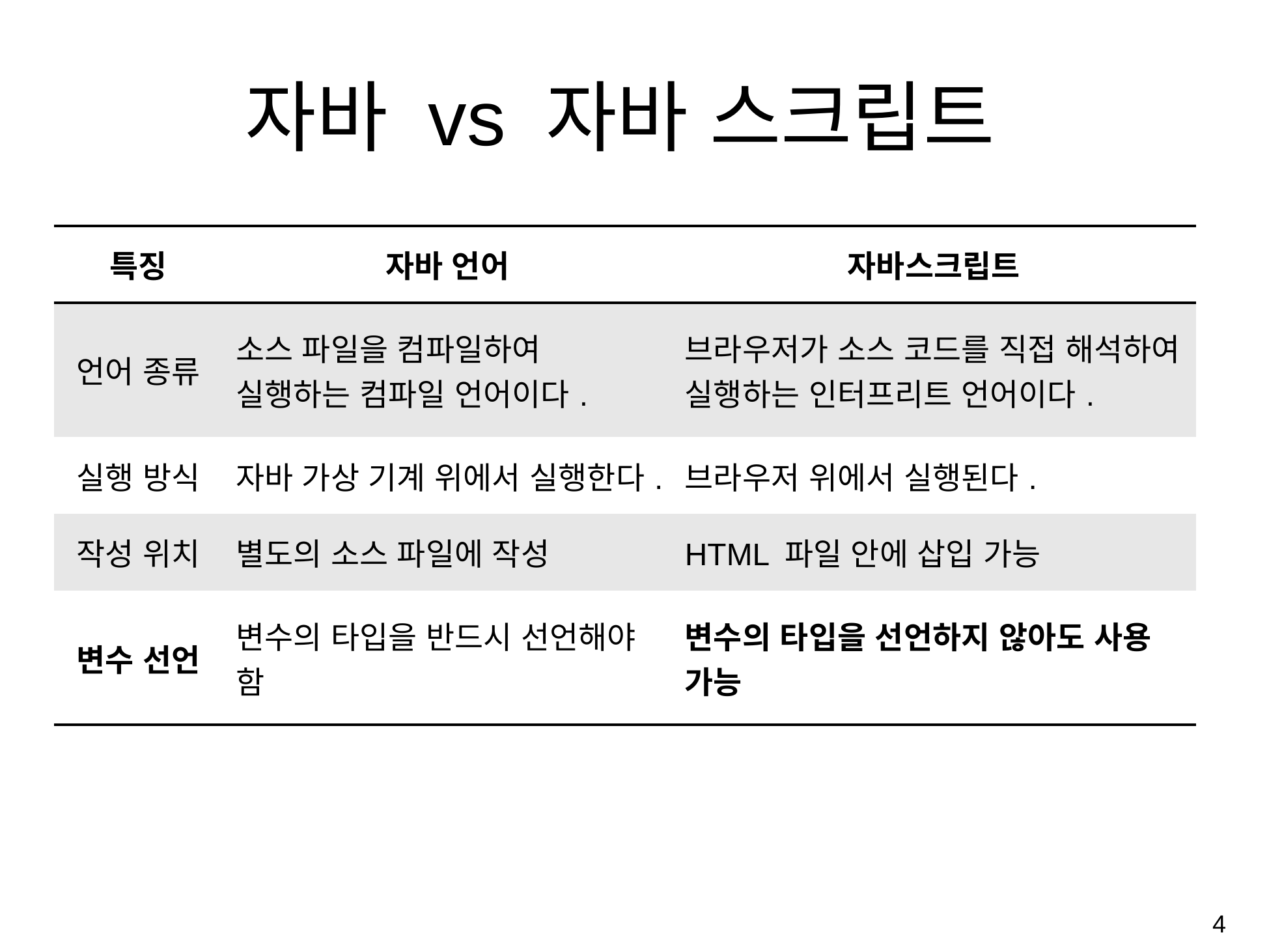

# 자바 vs 자바 스크립트
| 특징 | 자바 언어 | 자바스크립트 |
| --- | --- | --- |
| 언어 종류 | 소스 파일을 컴파일하여 실행하는 컴파일 언어이다. | 브라우저가 소스 코드를 직접 해석하여 실행하는 인터프리트 언어이다. |
| 실행 방식 | 자바 가상 기계 위에서 실행한다. | 브라우저 위에서 실행된다. |
| 작성 위치 | 별도의 소스 파일에 작성 | HTML 파일 안에 삽입 가능 |
| 변수 선언 | 변수의 타입을 반드시 선언해야 함 | 변수의 타입을 선언하지 않아도 사용 가능 |
4